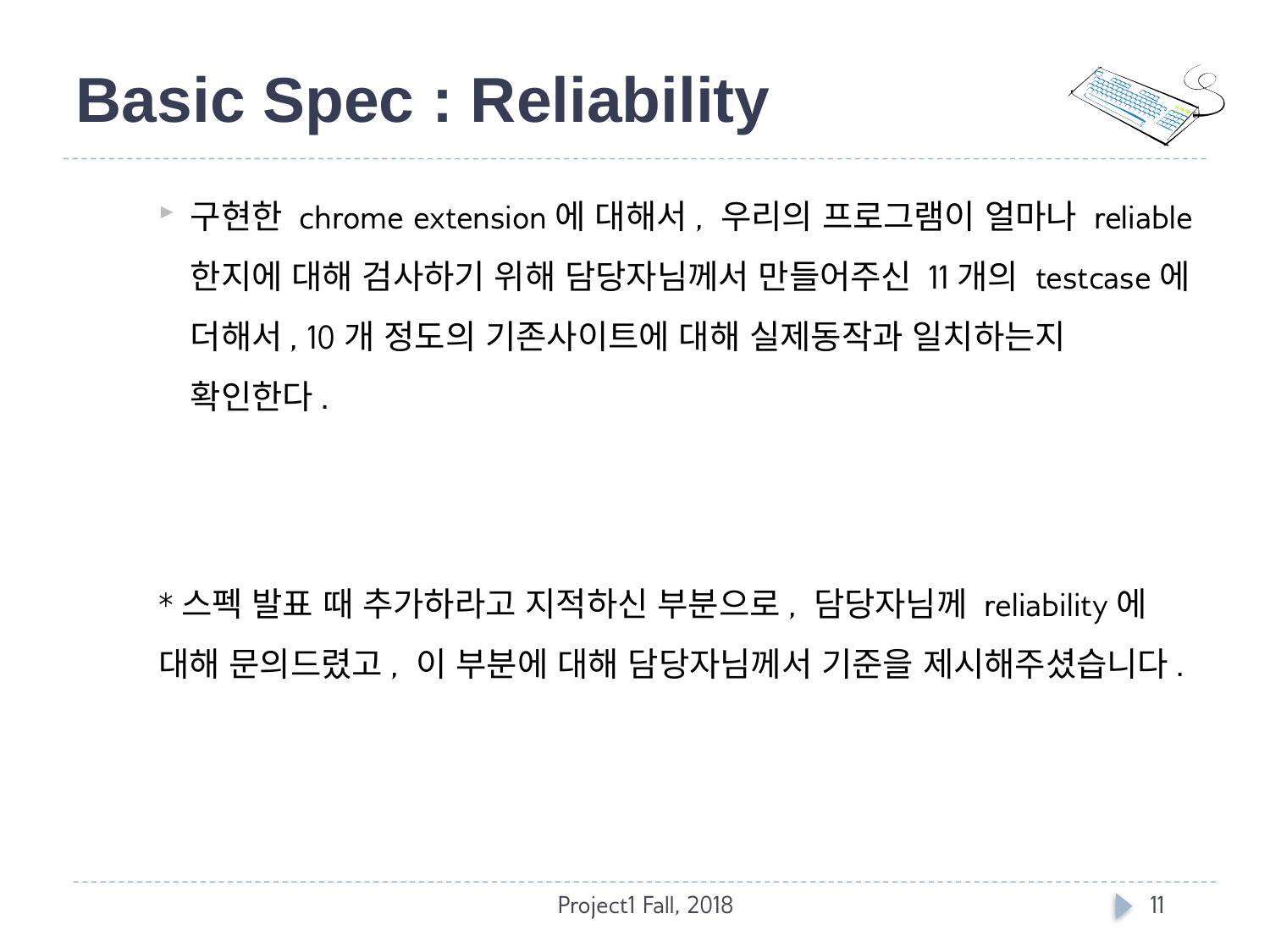

# Basic Spec : Reliability
구현한 chrome extension에 대해서, 우리의 프로그램이 얼마나 reliable 한지에 대해 검사하기 위해 담당자님께서 만들어주신 11개의 testcase에 더해서, 10개 정도의 기존사이트에 대해 실제동작과 일치하는지 확인한다.

*스펙 발표 때 추가하라고 지적하신 부분으로, 담당자님께 reliability에 대해 문의드렸고, 이 부분에 대해 담당자님께서 기준을 제시해주셨습니다.
Project1 Fall, 2018
11